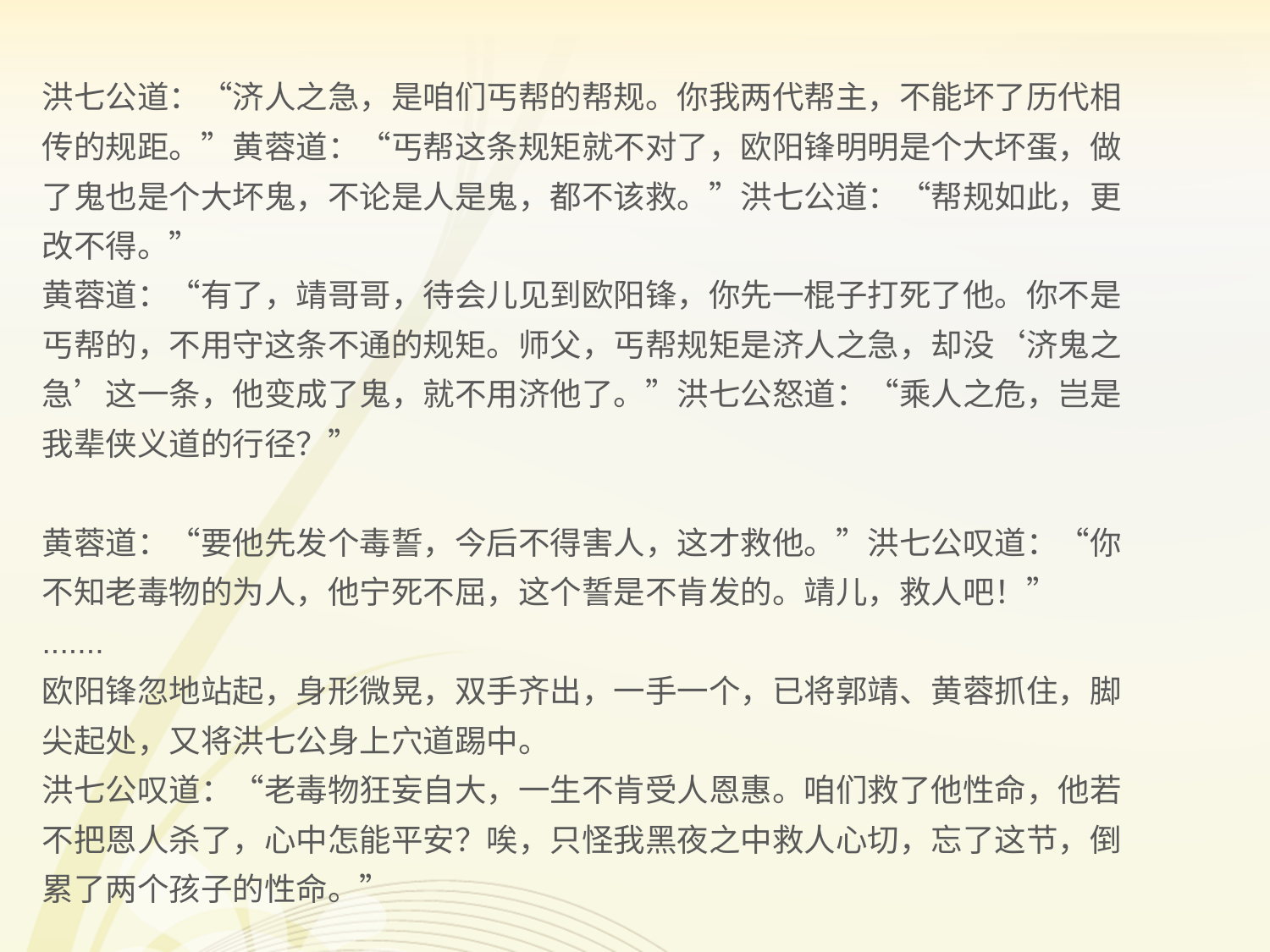

洪七公道：“济人之急，是咱们丐帮的帮规。你我两代帮主，不能坏了历代相传的规距。”黄蓉道：“丐帮这条规矩就不对了，欧阳锋明明是个大坏蛋，做了鬼也是个大坏鬼，不论是人是鬼，都不该救。”洪七公道：“帮规如此，更改不得。”
黄蓉道：“有了，靖哥哥，待会儿见到欧阳锋，你先一棍子打死了他。你不是丐帮的，不用守这条不通的规矩。师父，丐帮规矩是济人之急，却没‘济鬼之急’这一条，他变成了鬼，就不用济他了。”洪七公怒道：“乘人之危，岂是我辈侠义道的行径？”

黄蓉道：“要他先发个毒誓，今后不得害人，这才救他。”洪七公叹道：“你不知老毒物的为人，他宁死不屈，这个誓是不肯发的。靖儿，救人吧！”
.......
欧阳锋忽地站起，身形微晃，双手齐出，一手一个，已将郭靖、黄蓉抓住，脚尖起处，又将洪七公身上穴道踢中。
洪七公叹道：“老毒物狂妄自大，一生不肯受人恩惠。咱们救了他性命，他若不把恩人杀了，心中怎能平安？唉，只怪我黑夜之中救人心切，忘了这节，倒累了两个孩子的性命。”